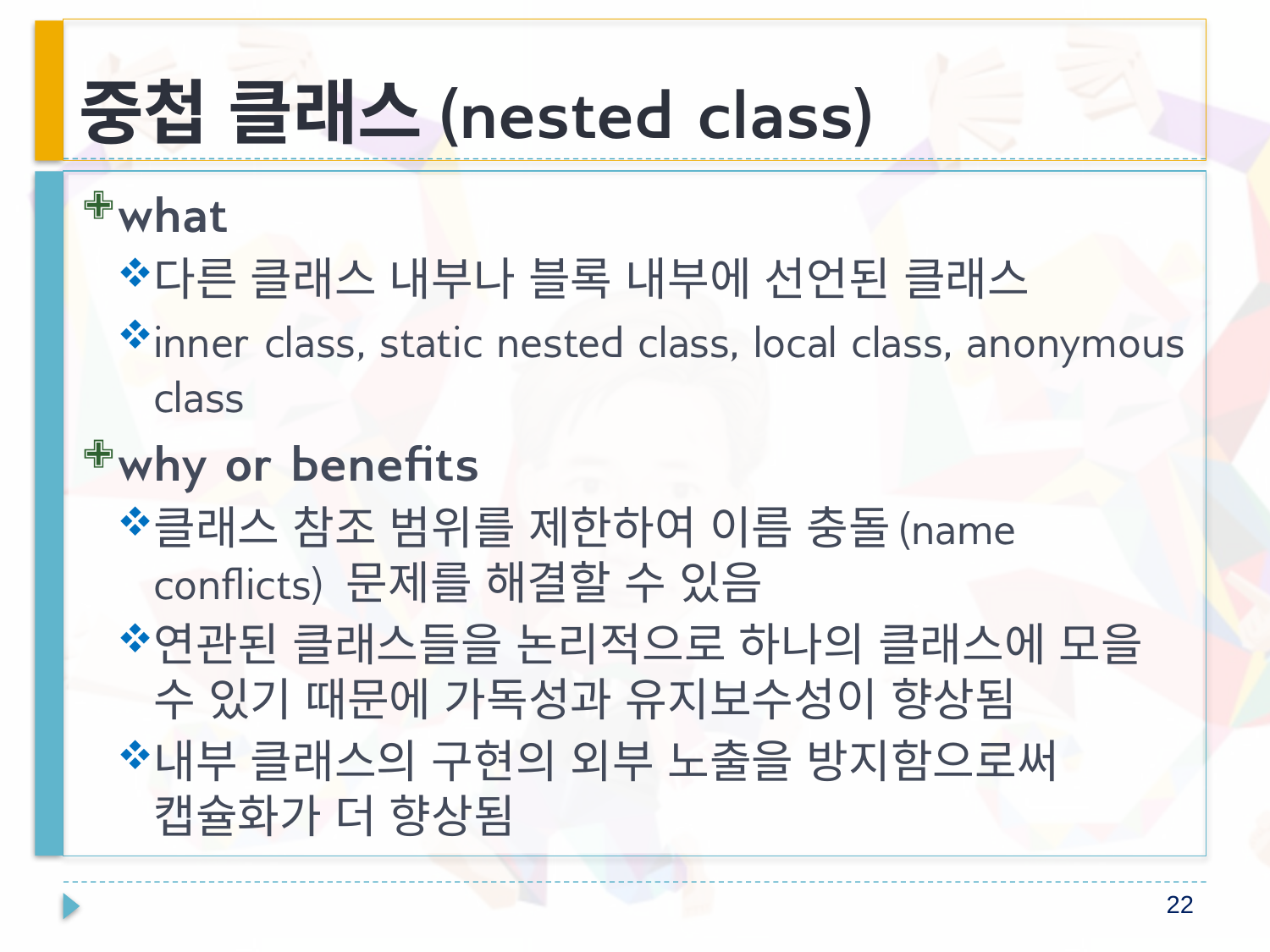

# 중첩 클래스(nested class)
what
다른 클래스 내부나 블록 내부에 선언된 클래스
inner class, static nested class, local class, anonymous class
why or benefits
클래스 참조 범위를 제한하여 이름 충돌(name conflicts) 문제를 해결할 수 있음
연관된 클래스들을 논리적으로 하나의 클래스에 모을 수 있기 때문에 가독성과 유지보수성이 향상됨
내부 클래스의 구현의 외부 노출을 방지함으로써 캡슐화가 더 향상됨
22